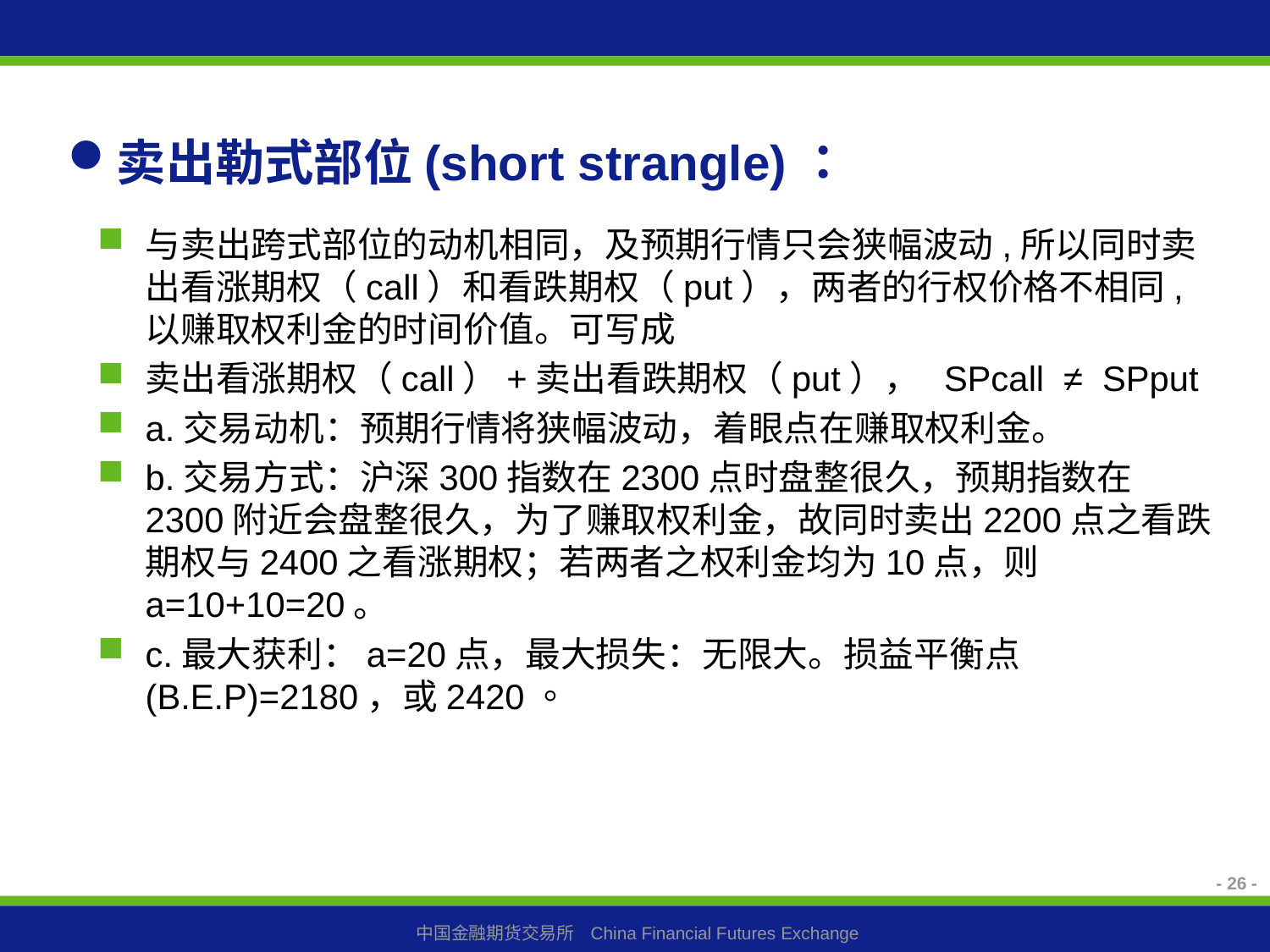

# 卖出勒式部位(short strangle)：
与卖出跨式部位的动机相同，及预期行情只会狭幅波动,所以同时卖出看涨期权（call）和看跌期权（put），两者的行权价格不相同,以赚取权利金的时间价值。可写成
卖出看涨期权（call）+卖出看跌期权（put），  SPcall  ≠  SPput
a.交易动机：预期行情将狭幅波动，着眼点在赚取权利金。
b.交易方式：沪深300指数在2300点时盘整很久，预期指数在2300附近会盘整很久，为了赚取权利金，故同时卖出2200点之看跌期权与2400之看涨期权；若两者之权利金均为10点，则  a=10+10=20。
c.最大获利：a=20点，最大损失：无限大。损益平衡点(B.E.P)=2180，或2420。
- 26 -